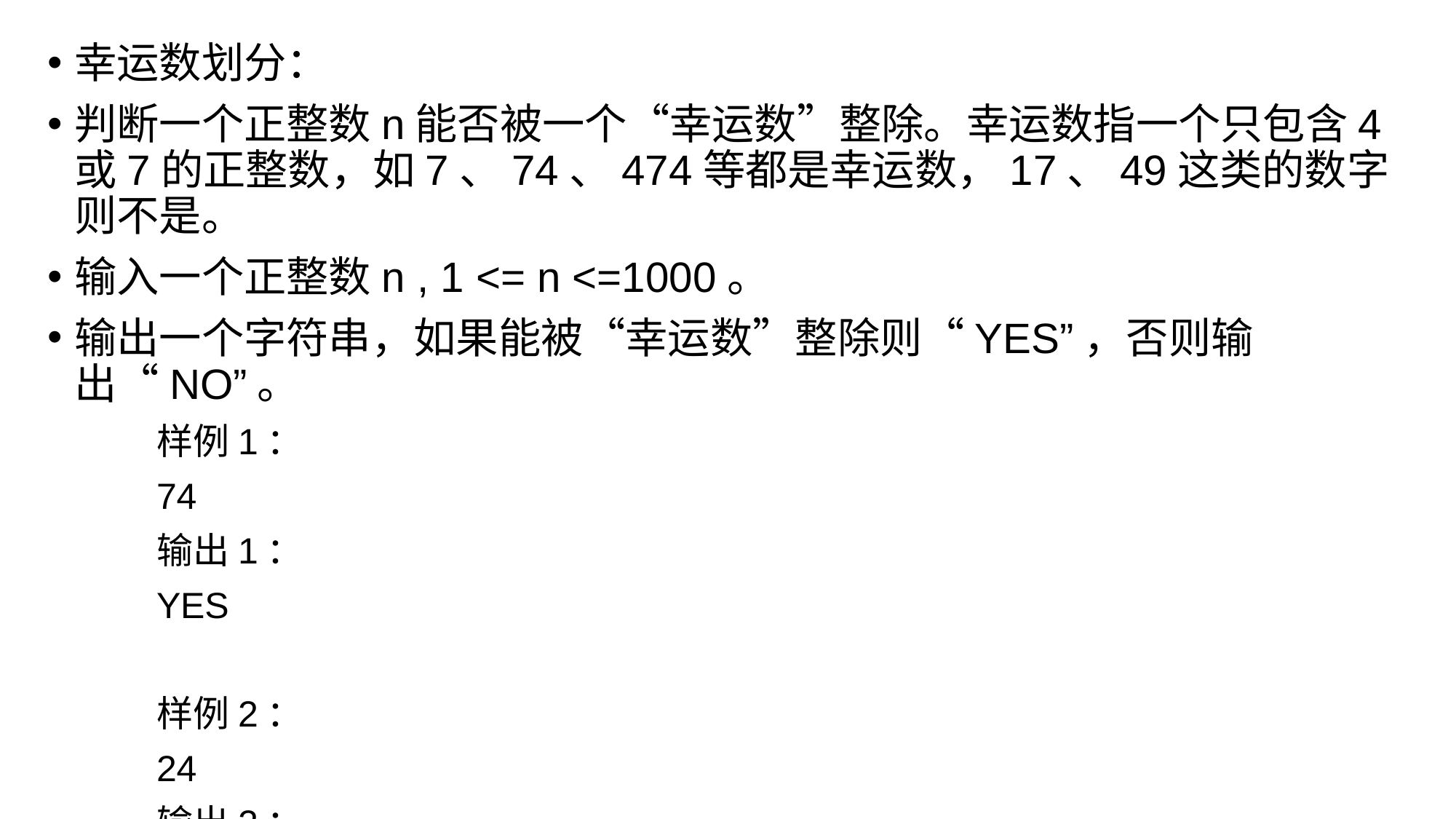

幸运数划分：
判断一个正整数n能否被一个“幸运数”整除。幸运数指一个只包含4或7的正整数，如7、74、474等都是幸运数，17、49这类的数字则不是。
输入一个正整数n , 1 <= n <=1000。
输出一个字符串，如果能被“幸运数”整除则“YES”，否则输出“NO”。
	样例1：
	74
	输出1：
	YES

	样例2：
	24
	输出2：
	NO